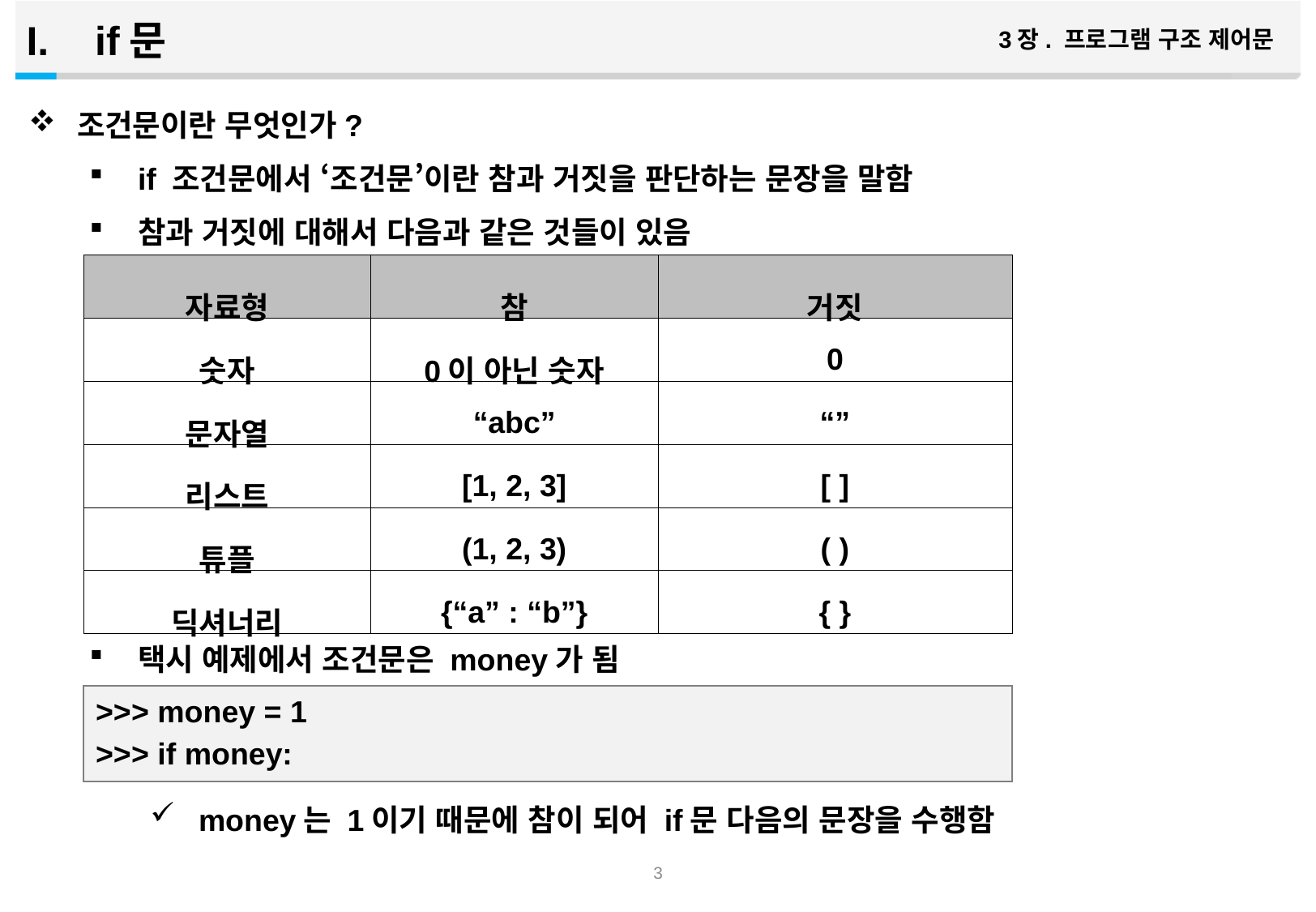

if문
3장. 프로그램 구조 제어문
조건문이란 무엇인가?
if 조건문에서 ‘조건문’이란 참과 거짓을 판단하는 문장을 말함
참과 거짓에 대해서 다음과 같은 것들이 있음

택시 예제에서 조건문은 money가 됨

money는 1이기 때문에 참이 되어 if문 다음의 문장을 수행함
| 자료형 | 참 | 거짓 |
| --- | --- | --- |
| 숫자 | 0이 아닌 숫자 | 0 |
| 문자열 | “abc” | “” |
| 리스트 | [1, 2, 3] | [ ] |
| 튜플 | (1, 2, 3) | ( ) |
| 딕셔너리 | {“a” : “b”} | { } |
>>> money = 1
>>> if money:
3